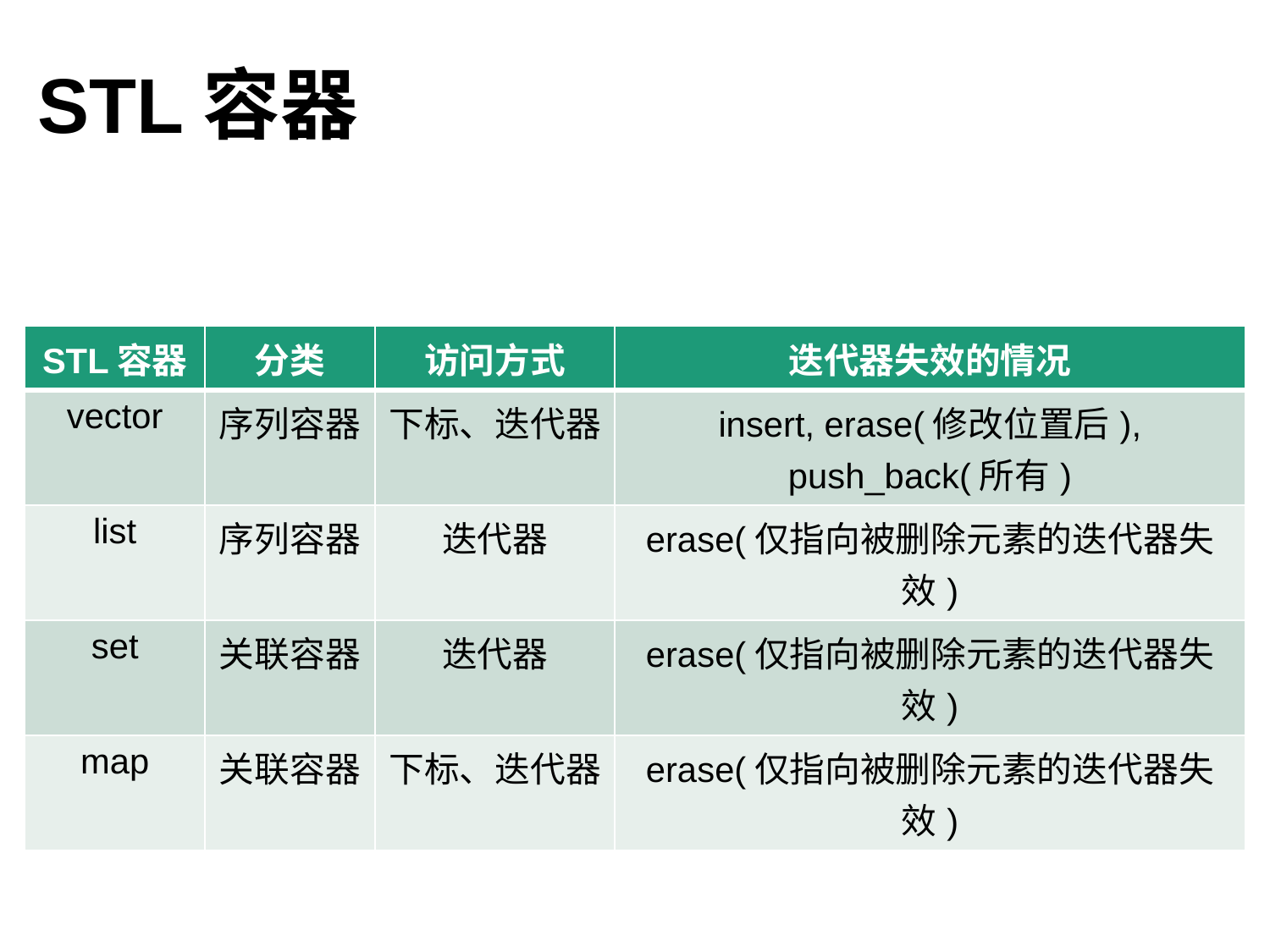

# STL容器
| STL容器 | 分类 | 访问方式 | 迭代器失效的情况 |
| --- | --- | --- | --- |
| vector | 序列容器 | 下标、迭代器 | insert, erase(修改位置后), push\_back(所有) |
| list | 序列容器 | 迭代器 | erase(仅指向被删除元素的迭代器失效) |
| set | 关联容器 | 迭代器 | erase(仅指向被删除元素的迭代器失效) |
| map | 关联容器 | 下标、迭代器 | erase(仅指向被删除元素的迭代器失效) |